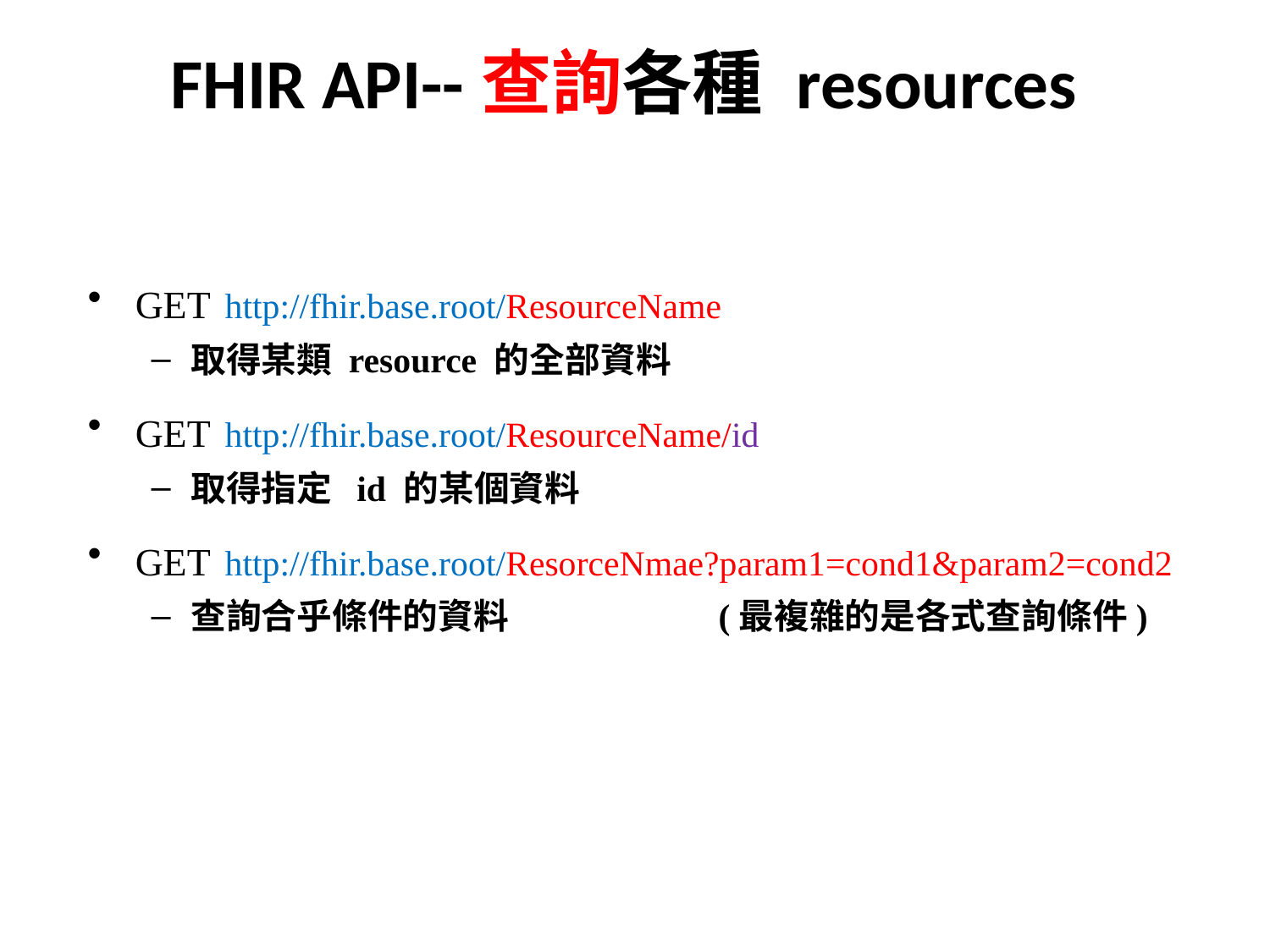

# FHIR API--查詢各種 resources
GET http://fhir.base.root/ResourceName
取得某類 resource 的全部資料
GET http://fhir.base.root/ResourceName/id
取得指定  id 的某個資料
GET http://fhir.base.root/ResorceNmae?param1=cond1&param2=cond2
查詢合乎條件的資料                         (最複雜的是各式查詢條件)